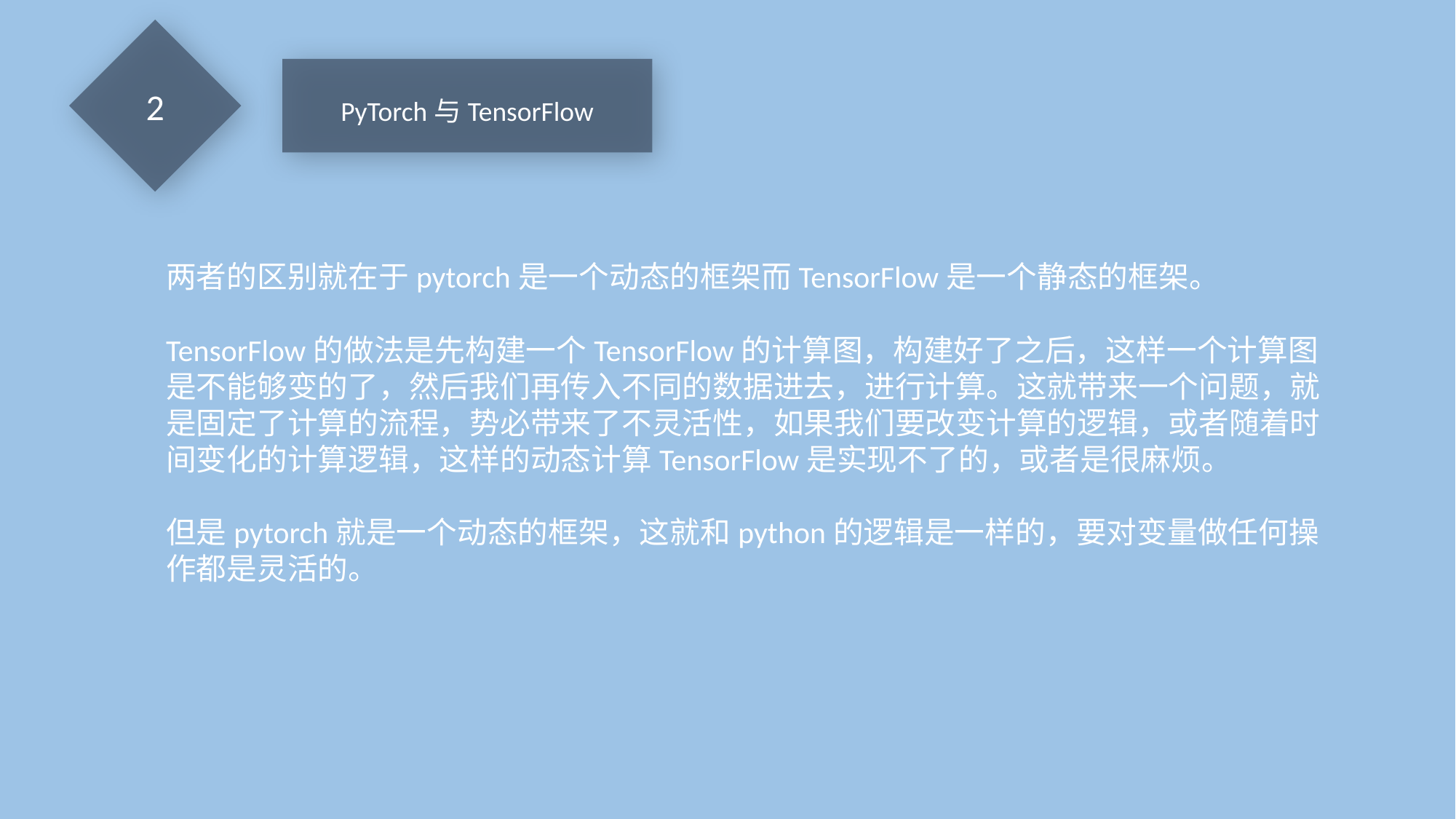

2
PyTorch与TensorFlow
两者的区别就在于pytorch是一个动态的框架而TensorFlow是一个静态的框架。

TensorFlow的做法是先构建一个TensorFlow的计算图，构建好了之后，这样一个计算图是不能够变的了，然后我们再传入不同的数据进去，进行计算。这就带来一个问题，就是固定了计算的流程，势必带来了不灵活性，如果我们要改变计算的逻辑，或者随着时间变化的计算逻辑，这样的动态计算TensorFlow是实现不了的，或者是很麻烦。

但是pytorch就是一个动态的框架，这就和python的逻辑是一样的，要对变量做任何操作都是灵活的。